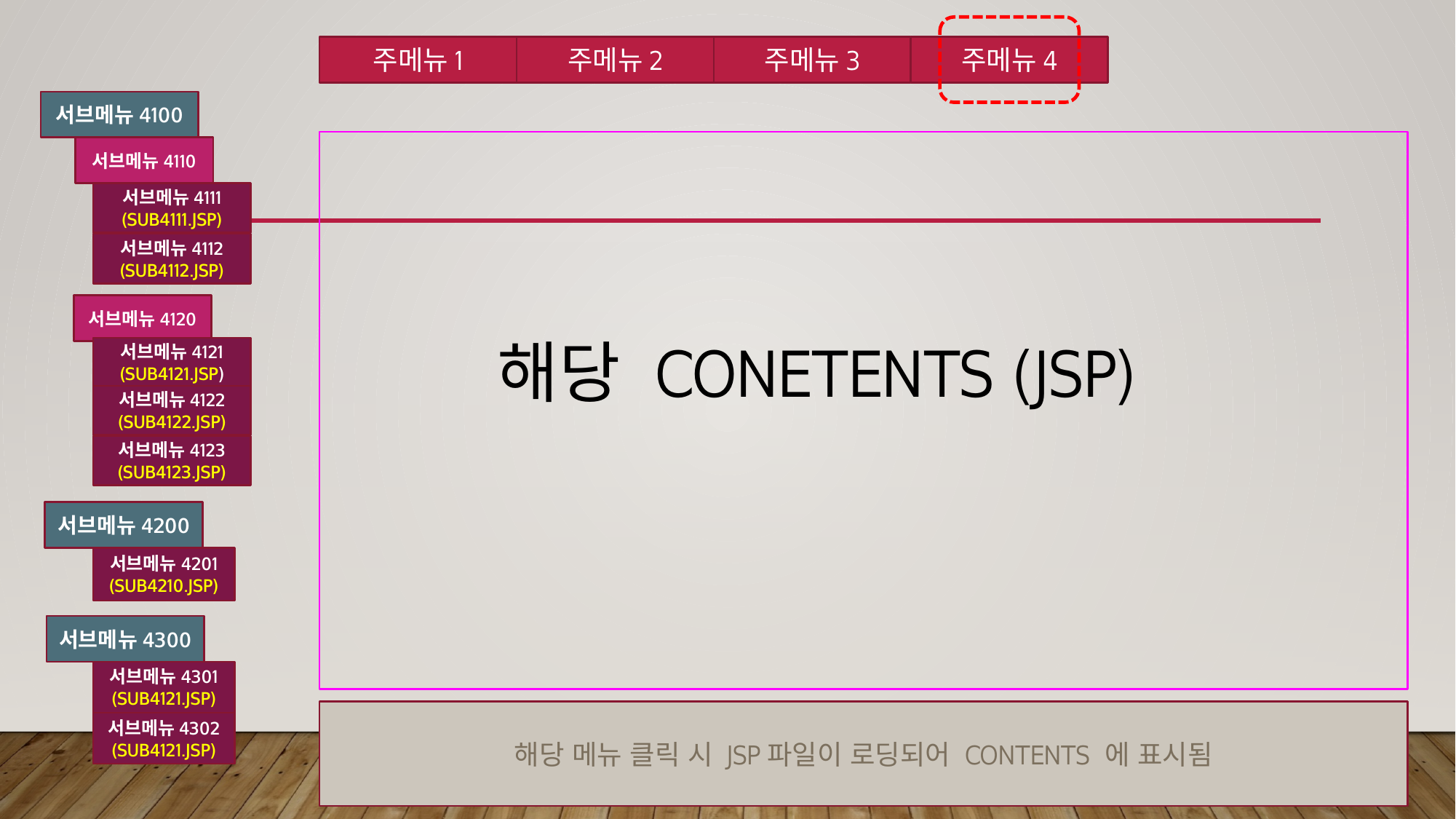

주메뉴4
주메뉴2
주메뉴3
주메뉴1
서브메뉴4100

서브메뉴4110
서브메뉴4111
(SUB4111.JSP)
서브메뉴4112
(SUB4112.JSP)
서브메뉴4120
해당 CONETENTS (JSP)
서브메뉴4121
(SUB4121.JSP)
서브메뉴4122
(SUB4122.JSP)
서브메뉴4123
(SUB4123.JSP)
서브메뉴4200
서브메뉴4201
(SUB4210.JSP)
서브메뉴4300
서브메뉴4301
(SUB4121.JSP)
해당 메뉴 클릭 시 JSP파일이 로딩되어 CONTENTS 에 표시됨
서브메뉴4302
(SUB4121.JSP)